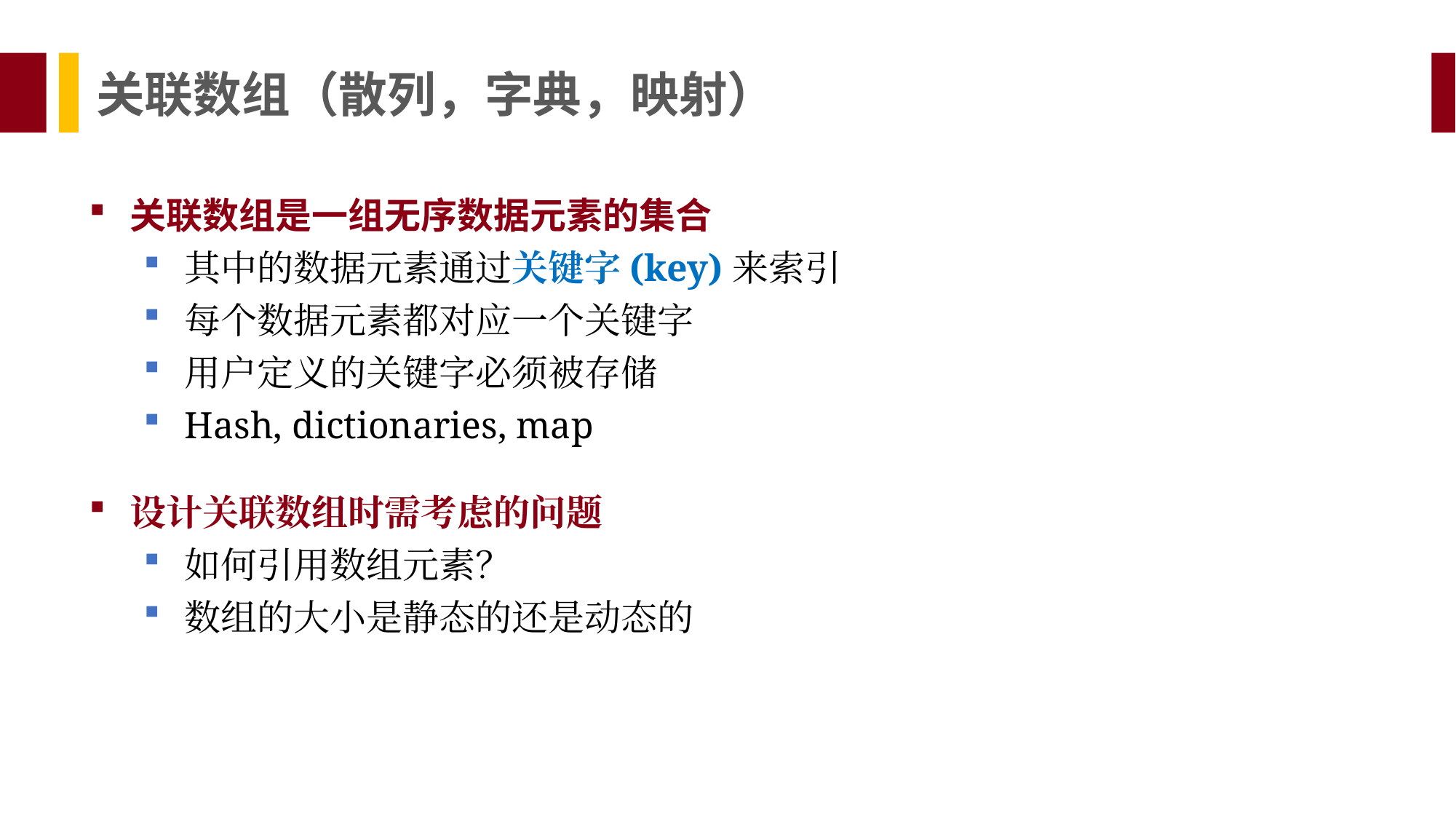

关联数组（散列，字典，映射）
关联数组是一组无序数据元素的集合
其中的数据元素通过关键字(key)来索引
每个数据元素都对应一个关键字
用户定义的关键字必须被存储
Hash, dictionaries, map
设计关联数组时需考虑的问题
如何引用数组元素？
数组的大小是静态的还是动态的